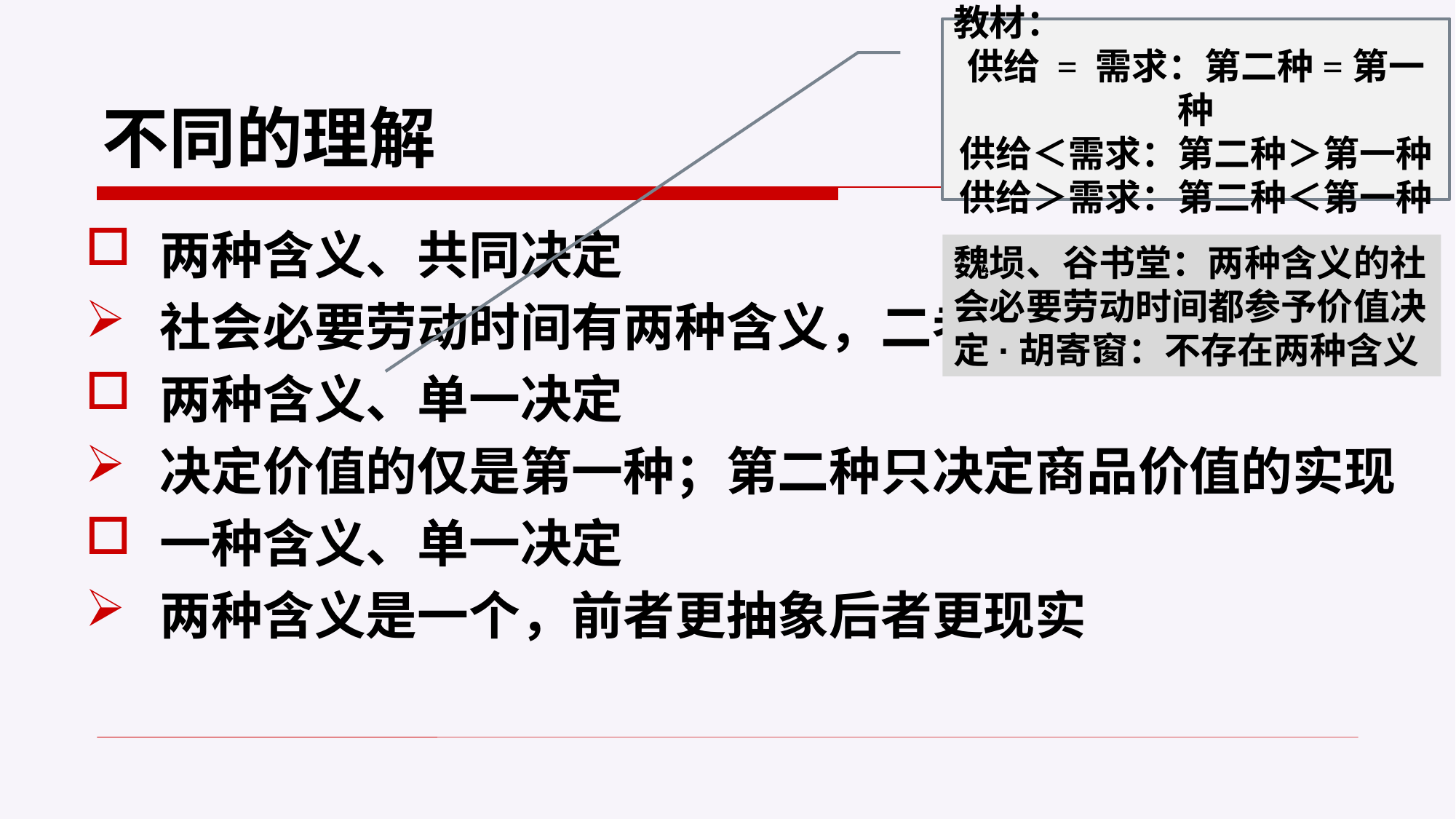

教材：
供给 = 需求：第二种=第一种
供给＜需求：第二种＞第一种
供给＞需求：第二种＜第一种
# 不同的理解
两种含义、共同决定
社会必要劳动时间有两种含义，二者共同参与价值决定
两种含义、单一决定
决定价值的仅是第一种；第二种只决定商品价值的实现
一种含义、单一决定
两种含义是一个，前者更抽象后者更现实
魏埙、谷书堂：两种含义的社会必要劳动时间都参予价值决定·胡寄窗：不存在两种含义